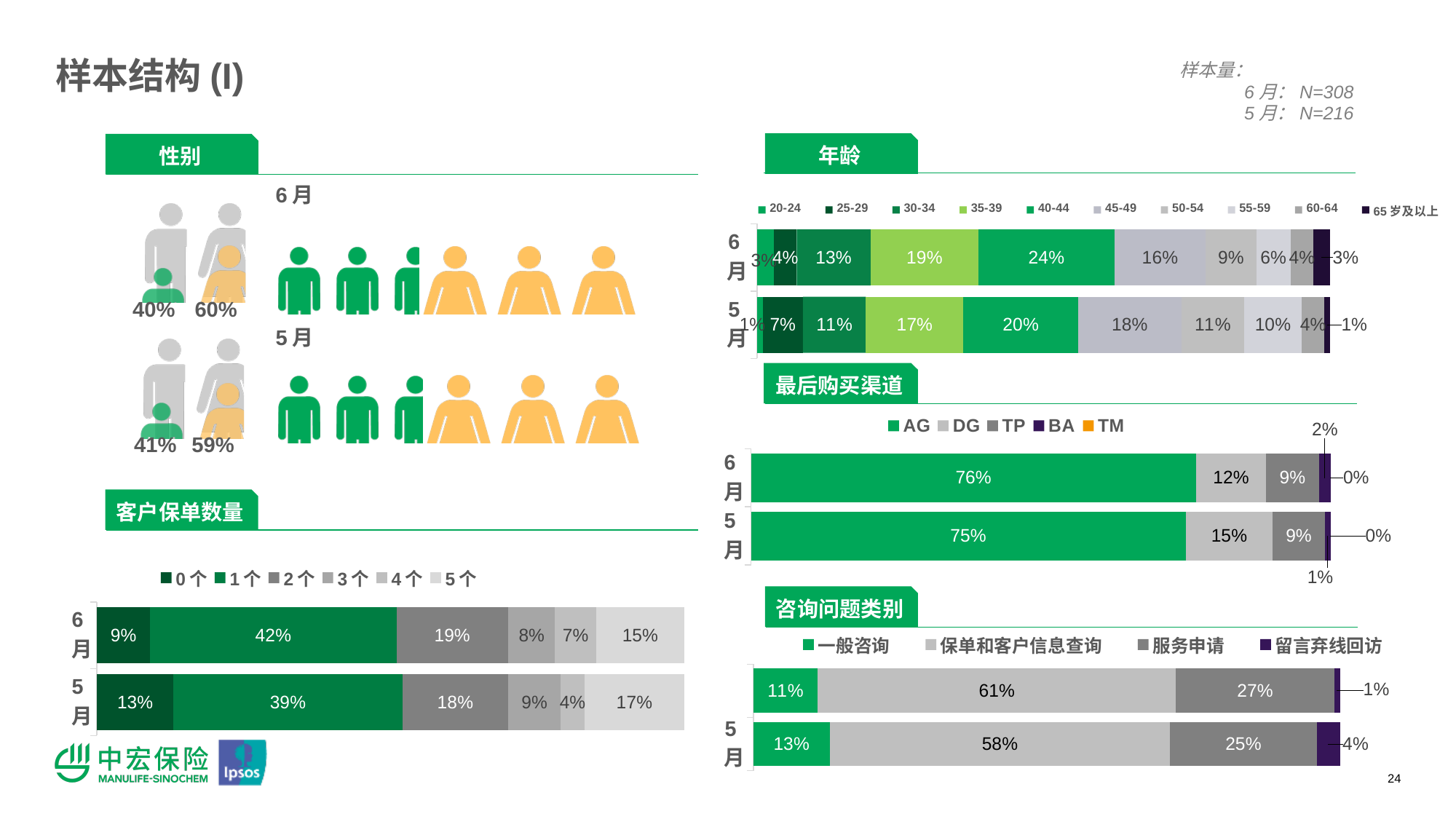

样本量：
  6月：N=308
  5月：N=216
样本结构(I)
年龄
性别
6月

### Chart

| Category | 男性 | 女性 |
|---|---|---|
| 5月 | 0.41 | 0.59 |
| 6月 | 0.4 | 0.6 |

### Chart

| Category | 20-24 | 25-29 | 30-34 | 35-39 | 40-44 | 45-49 | 50-54 | 55-59 | 60-64 | 65岁及以上 |
|---|---|---|---|---|---|---|---|---|---|---|
| 5月 | 0.01 | 0.07 | 0.11 | 0.17 | 0.2 | 0.18 | 0.11 | 0.1 | 0.04 | 0.01 |
| 6月 | 0.03 | 0.04 | 0.13 | 0.19 | 0.24 | 0.16 | 0.09 | 0.06 | 0.04 | 0.03 |

### Chart

| Category | Category 1 | Category 2 |
|---|---|---|
| Label M1 | 1.0 | 0.4 |
| Label 2 | 1.0 | 0.6 |
40%
60%
5月

### Chart

| Category | Category 1 | Category 2 |
|---|---|---|
| Label 1 | 1.0 | 0.41 |
| Label 2 | 1.0 | 0.59 |
59%
41%
最后购买渠道

### Chart

| Category | AG | DG | TP | BA | TM |
|---|---|---|---|---|---|
| 5月 | 0.75 | 0.15 | 0.09 | 0.01 | 0.0 |
| 6月 | 0.76 | 0.12 | 0.09 | 0.02 | 0.0 |
客户保单数量

### Chart

| Category | 0个 | 1个 | 2个 | 3个 | 4个 | 5个 |
|---|---|---|---|---|---|---|
| 5月 | 0.13 | 0.39 | 0.18 | 0.09 | 0.04 | 0.17 |
| 6月 | 0.09 | 0.42 | 0.19 | 0.08 | 0.07 | 0.15 |
咨询问题类别

### Chart

| Category | 一般咨询 | 保单和客户信息查询 | 服务申请 | 留言弃线回访 |
|---|---|---|---|---|
| 5月 | 0.13 | 0.58 | 0.25 | 0.04 |
| 6月 | 0.11 | 0.61 | 0.27 | 0.01 |
24